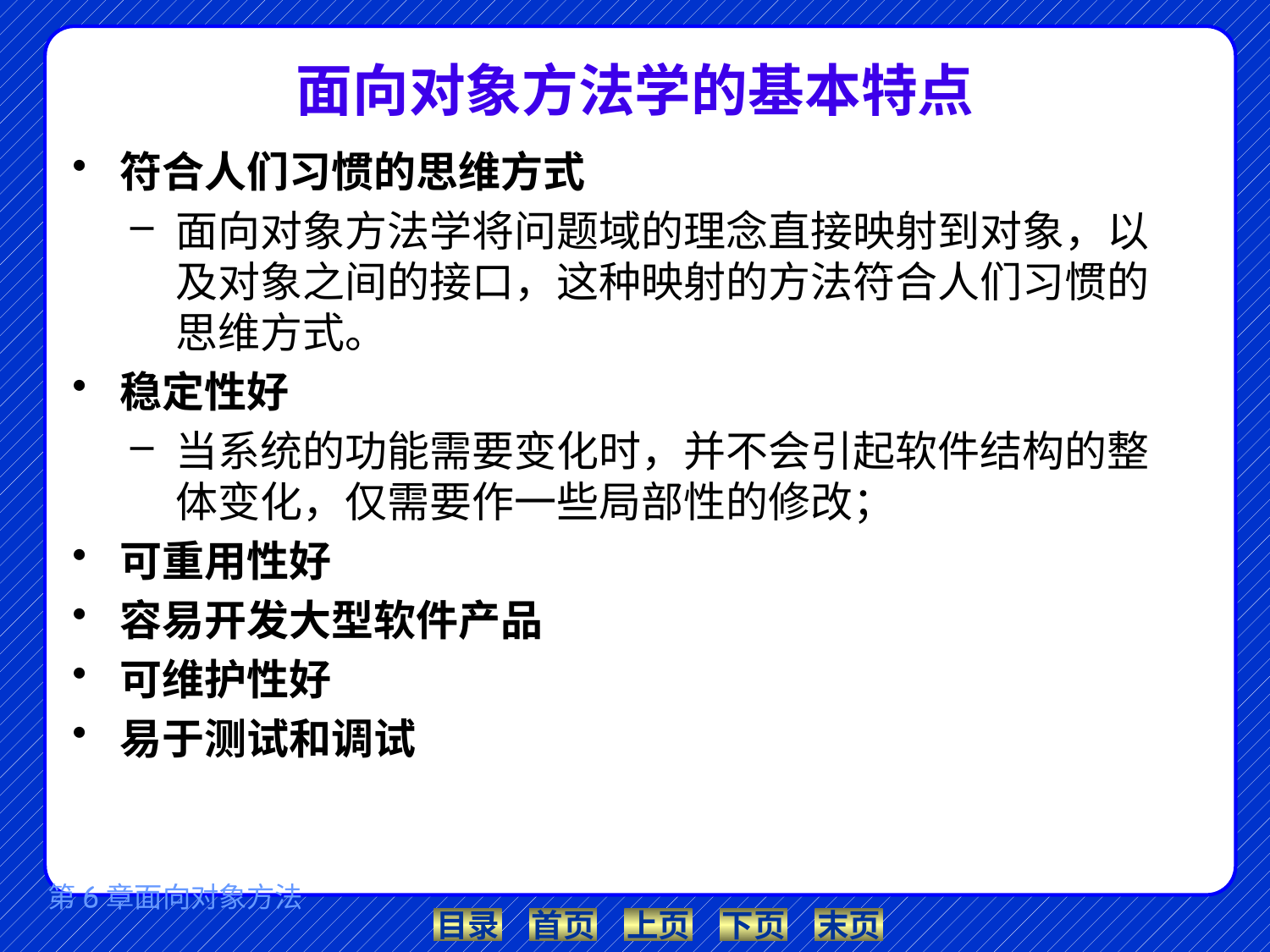

# 面向对象方法学的基本特点
符合人们习惯的思维方式
面向对象方法学将问题域的理念直接映射到对象，以及对象之间的接口，这种映射的方法符合人们习惯的思维方式。
稳定性好
当系统的功能需要变化时，并不会引起软件结构的整体变化，仅需要作一些局部性的修改；
可重用性好
容易开发大型软件产品
可维护性好
易于测试和调试
第6章面向对象方法